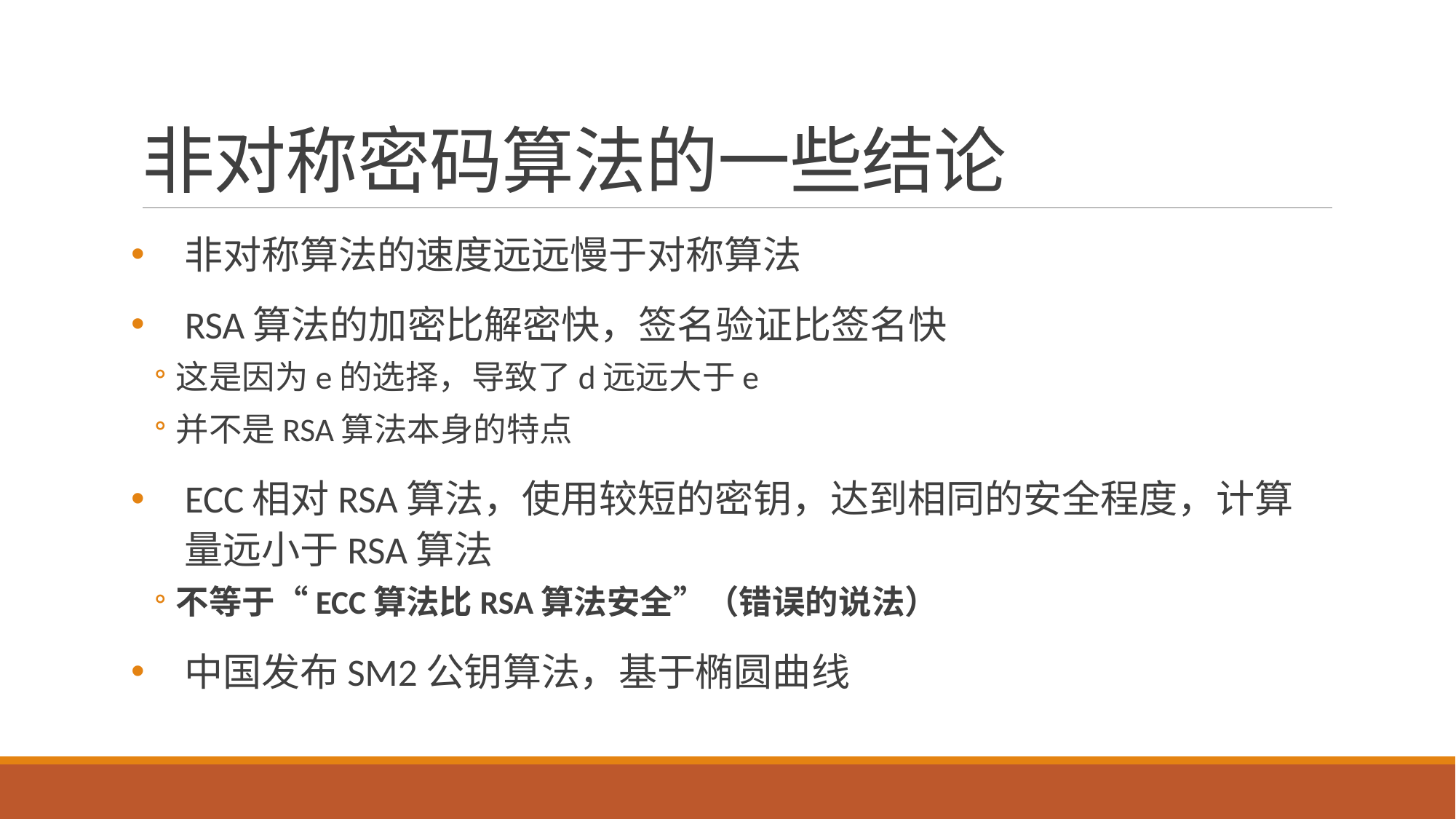

# 非对称密码算法的一些结论
非对称算法的速度远远慢于对称算法
RSA算法的加密比解密快，签名验证比签名快
这是因为e的选择，导致了d远远大于e
并不是RSA算法本身的特点
ECC相对RSA算法，使用较短的密钥，达到相同的安全程度，计算量远小于RSA算法
不等于“ECC算法比RSA算法安全”（错误的说法）
中国发布SM2公钥算法，基于椭圆曲线